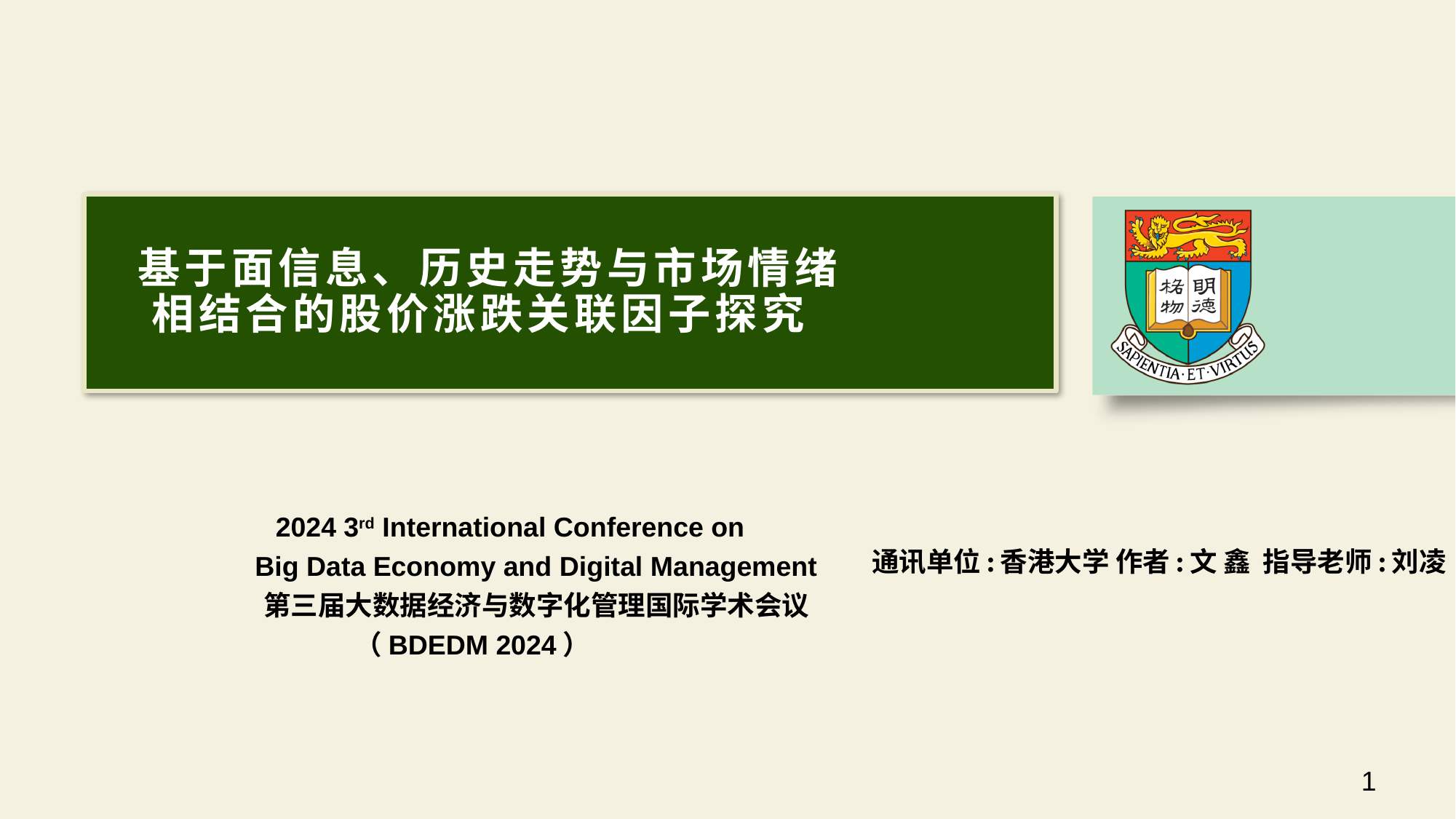

# 基于面信息、历史走势与市场情绪 相结合的股价涨跌关联因子探究
       2024 3rd International Conference on
Big Data Economy and Digital Management
第三届大数据经济与数字化管理国际学术会议（BDEDM 2024）
通讯单位:香港大学 作者:文 鑫  指导老师:刘凌
1